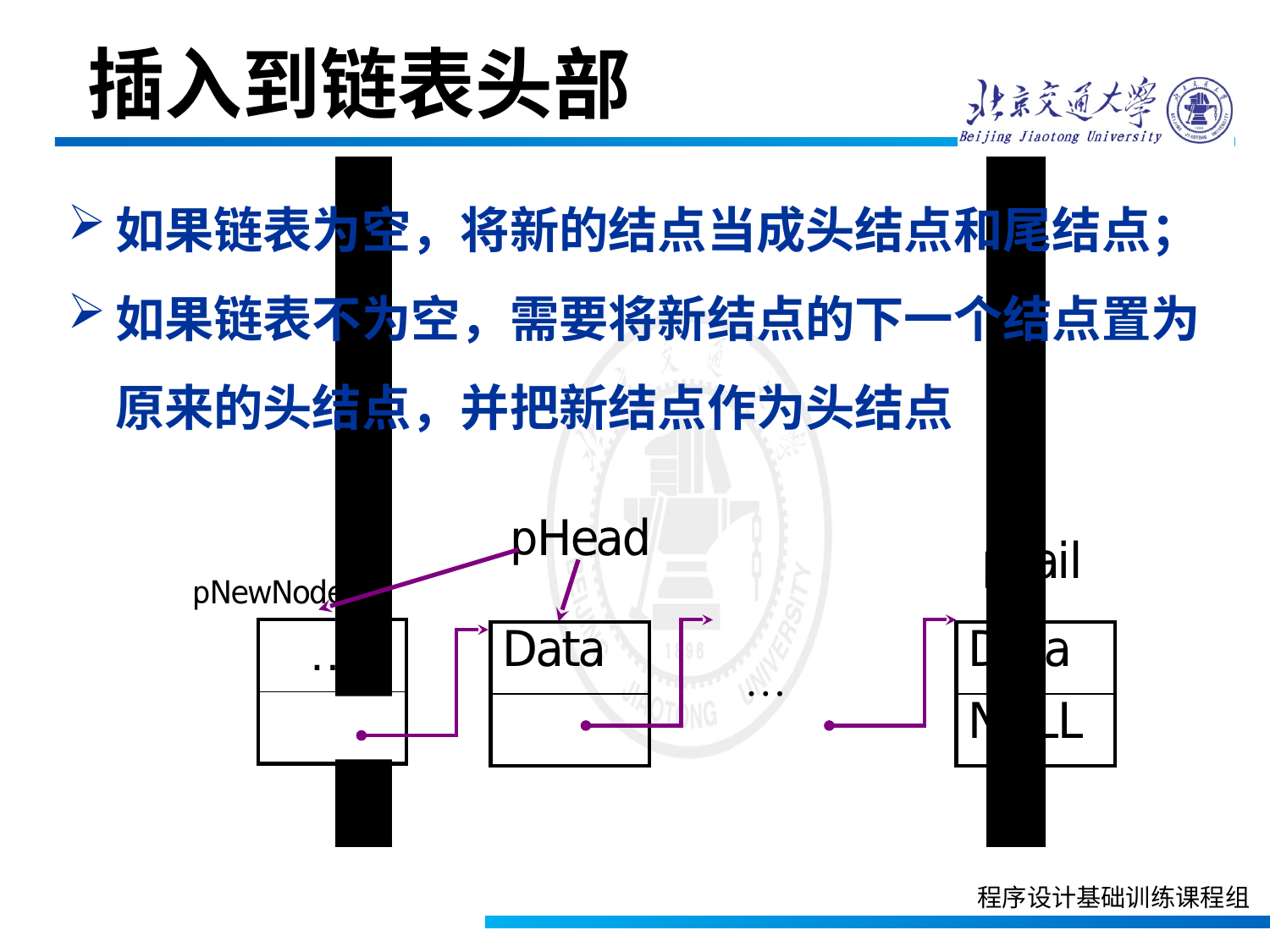

插入到链表头部
如果链表为空，将新的结点当成头结点和尾结点；
如果链表不为空，需要将新结点的下一个结点置为原来的头结点，并把新结点作为头结点
pHead
pTail

pNewNode
| … |
| --- |
| NULL |

…
| Data |
| --- |
|  |
| Data |
| --- |
| NULL |

程序设计基础训练课程组